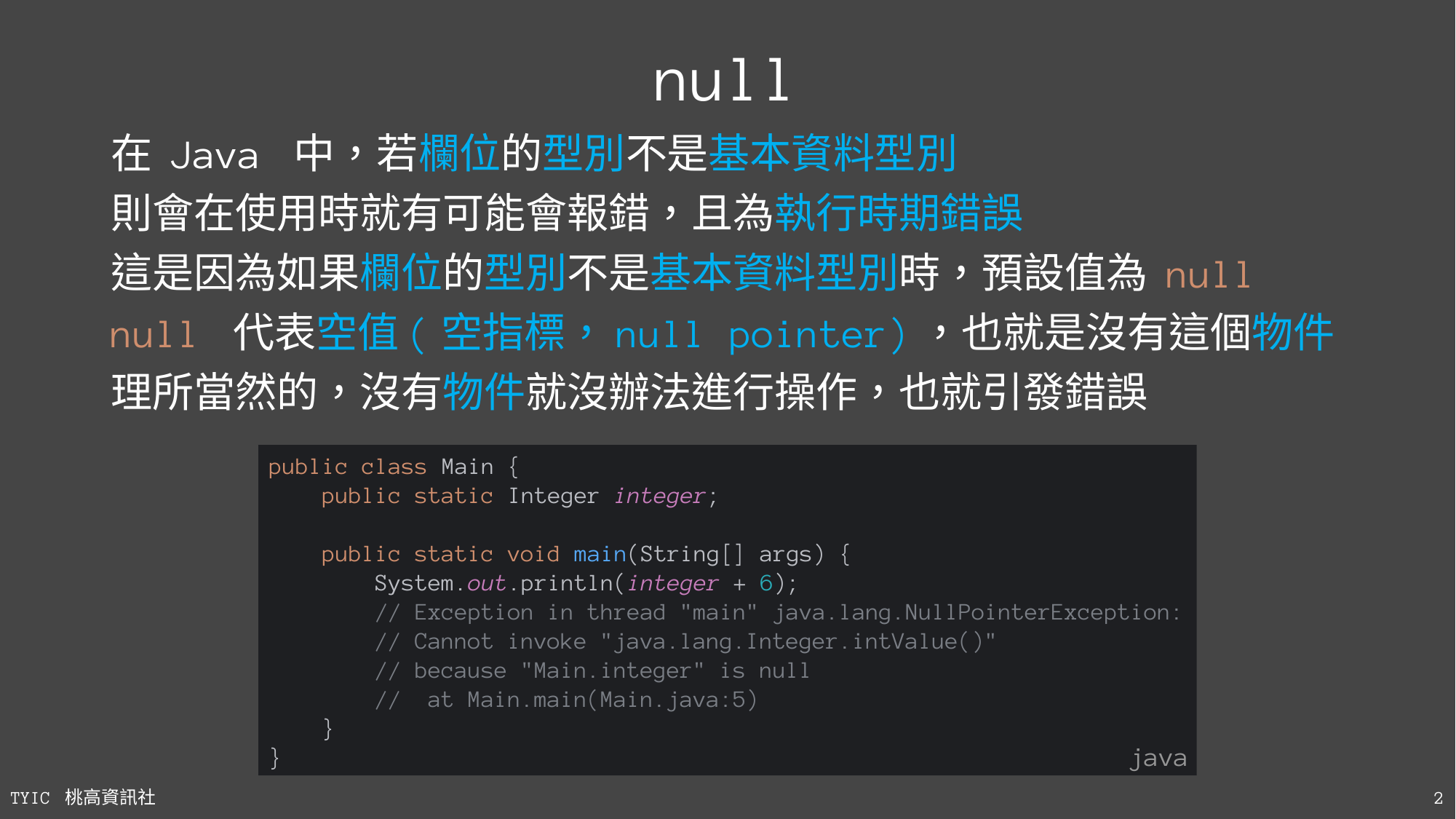

# null
在 Java 中，若欄位的型別不是基本資料型別
則會在使用時就有可能會報錯，且為執行時期錯誤
這是因為如果欄位的型別不是基本資料型別時，預設值為 null
null 代表空值(空指標，null pointer)，也就是沒有這個物件
理所當然的，沒有物件就沒辦法進行操作，也就引發錯誤
public class Main {
    public static Integer integer;
    public static void main(String[] args) {
        System.out.println(integer + 6);
        // Exception in thread "main" java.lang.NullPointerException:
        // Cannot invoke "java.lang.Integer.intValue()"
        // because "Main.integer" is null
        //  at Main.main(Main.java:5)
    }
}
java